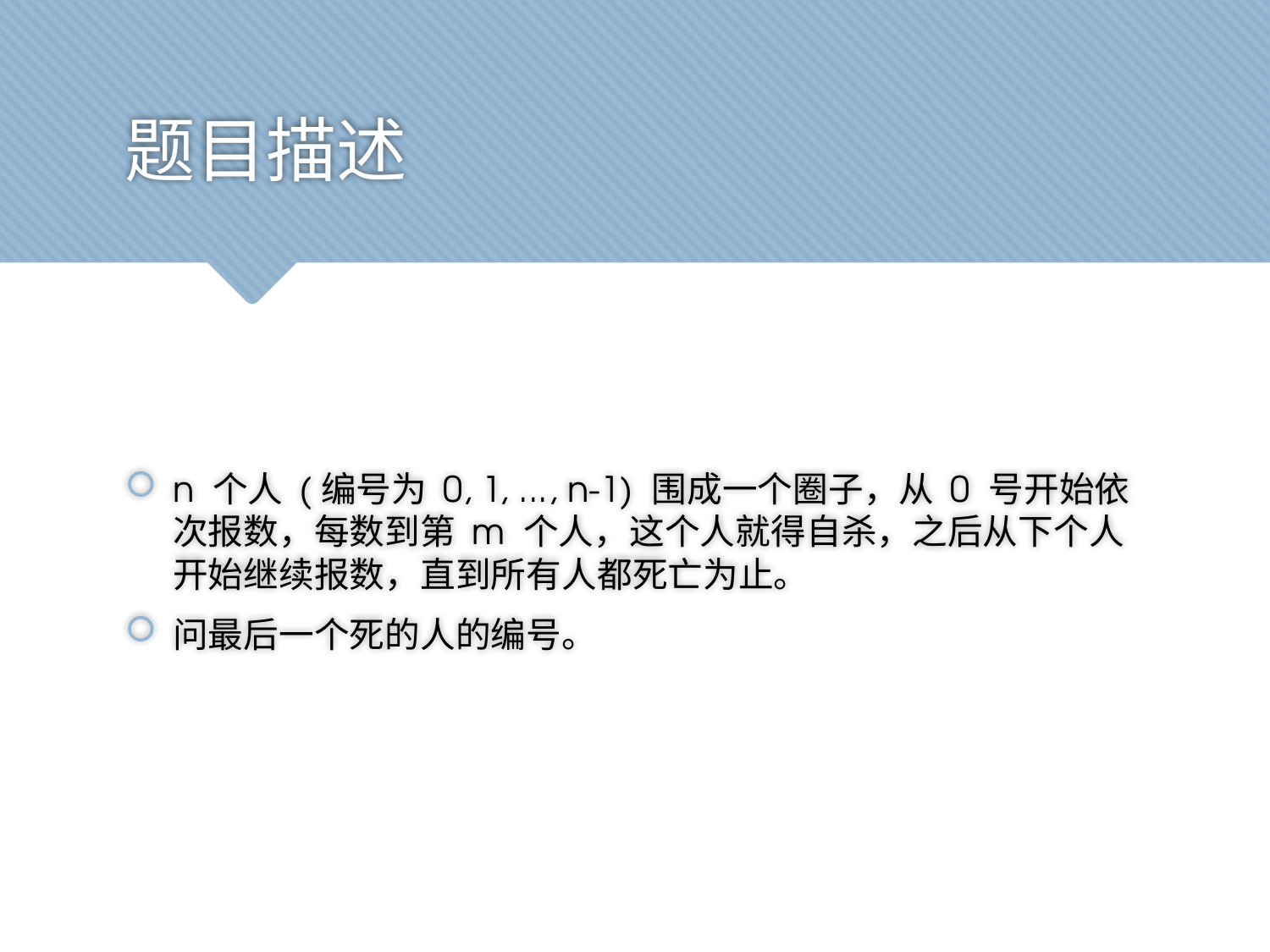

# 题目描述
n 个人 (编号为 0, 1, ..., n-1) 围成一个圈子，从 0 号开始依次报数，每数到第 m 个人，这个人就得自杀，之后从下个人开始继续报数，直到所有人都死亡为止。
问最后一个死的人的编号。